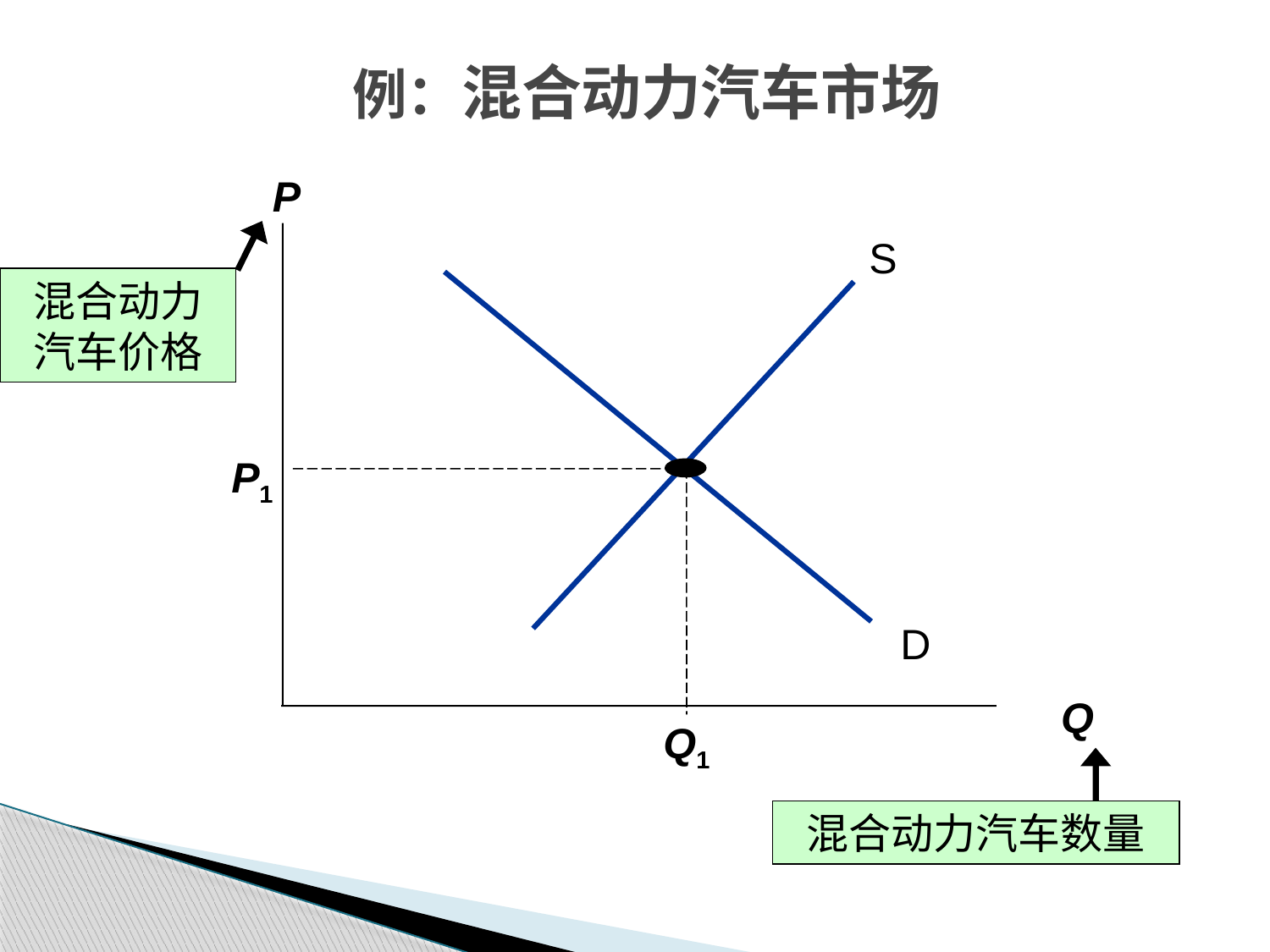

例：混合动力汽车市场
P

Q
混合动力汽车价格

S

D
P1

Q1

混合动力汽车数量